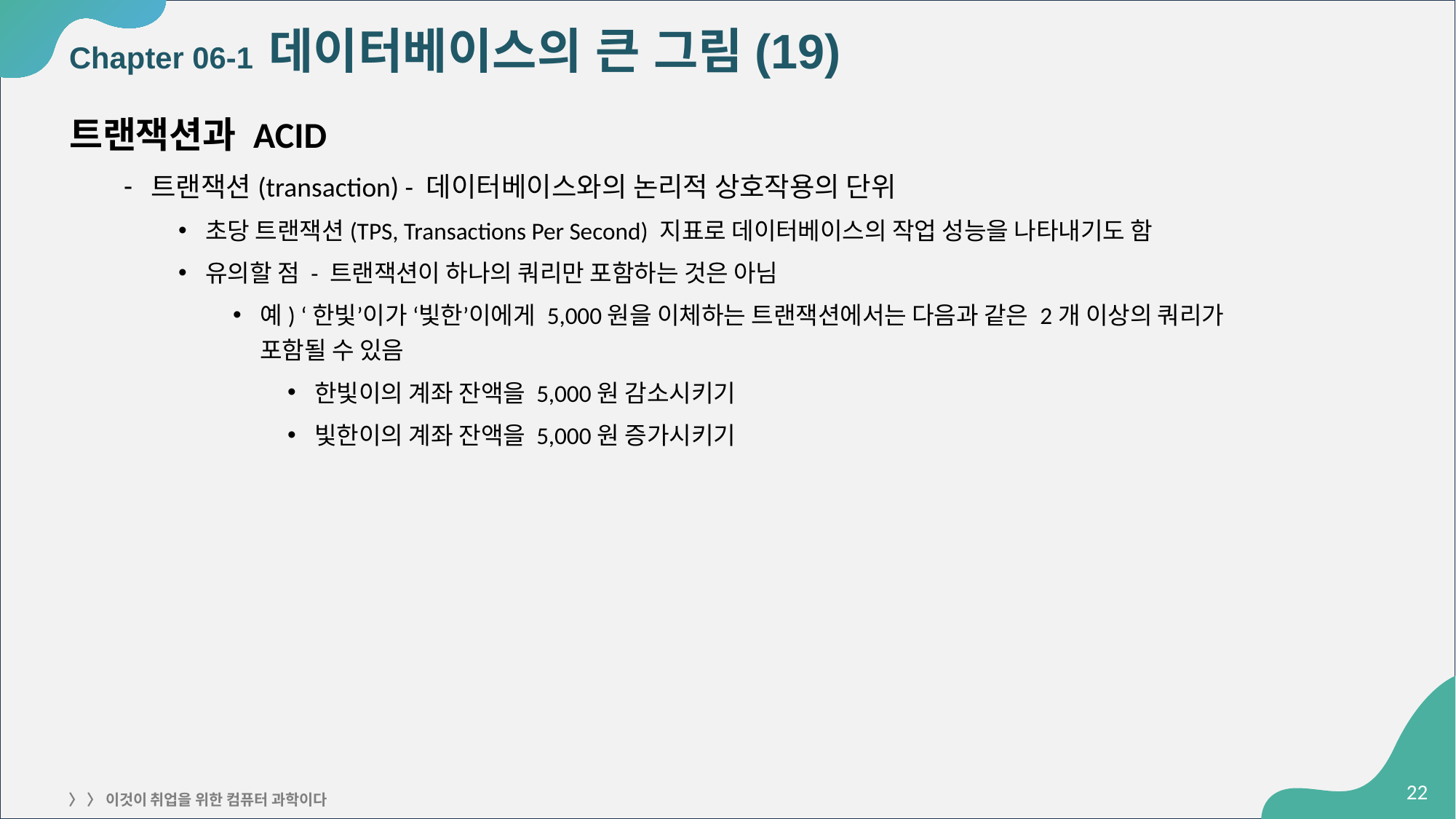

# Chapter 06-1 데이터베이스의 큰 그림(19)
트랜잭션과 ACID
트랜잭션(transaction) - 데이터베이스와의 논리적 상호작용의 단위
초당 트랜잭션(TPS, Transactions Per Second) 지표로 데이터베이스의 작업 성능을 나타내기도 함
유의할 점 - 트랜잭션이 하나의 쿼리만 포함하는 것은 아님
예) ‘한빛’이가 ‘빛한’이에게 5,000원을 이체하는 트랜잭션에서는 다음과 같은 2개 이상의 쿼리가
포함될 수 있음
한빛이의 계좌 잔액을 5,000원 감소시키기
빛한이의 계좌 잔액을 5,000원 증가시키기
22
〉 〉 이것이 취업을 위한 컴퓨터 과학이다